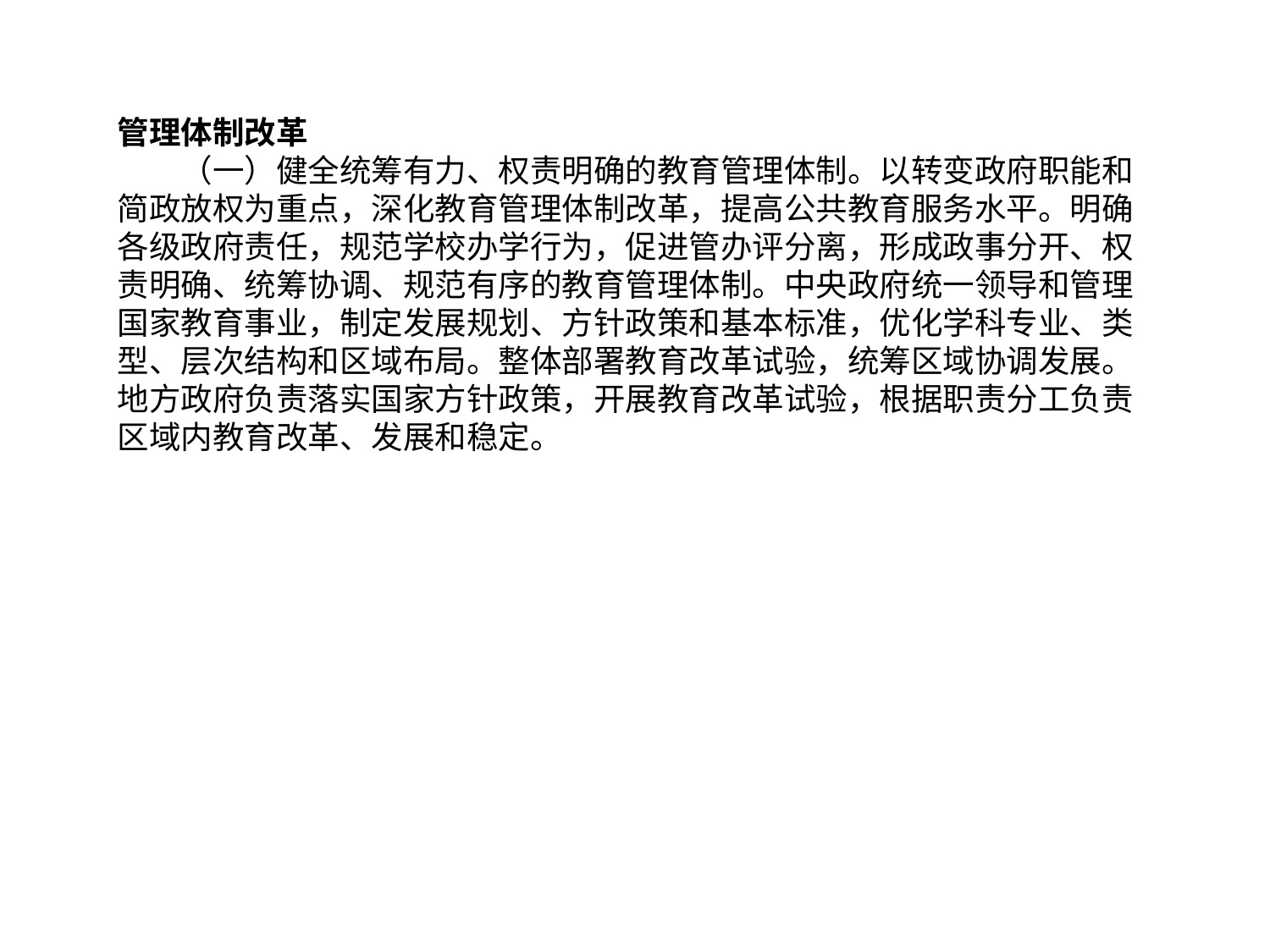

管理体制改革
　　（一）健全统筹有力、权责明确的教育管理体制。以转变政府职能和简政放权为重点，深化教育管理体制改革，提高公共教育服务水平。明确各级政府责任，规范学校办学行为，促进管办评分离，形成政事分开、权责明确、统筹协调、规范有序的教育管理体制。中央政府统一领导和管理国家教育事业，制定发展规划、方针政策和基本标准，优化学科专业、类型、层次结构和区域布局。整体部署教育改革试验，统筹区域协调发展。地方政府负责落实国家方针政策，开展教育改革试验，根据职责分工负责区域内教育改革、发展和稳定。